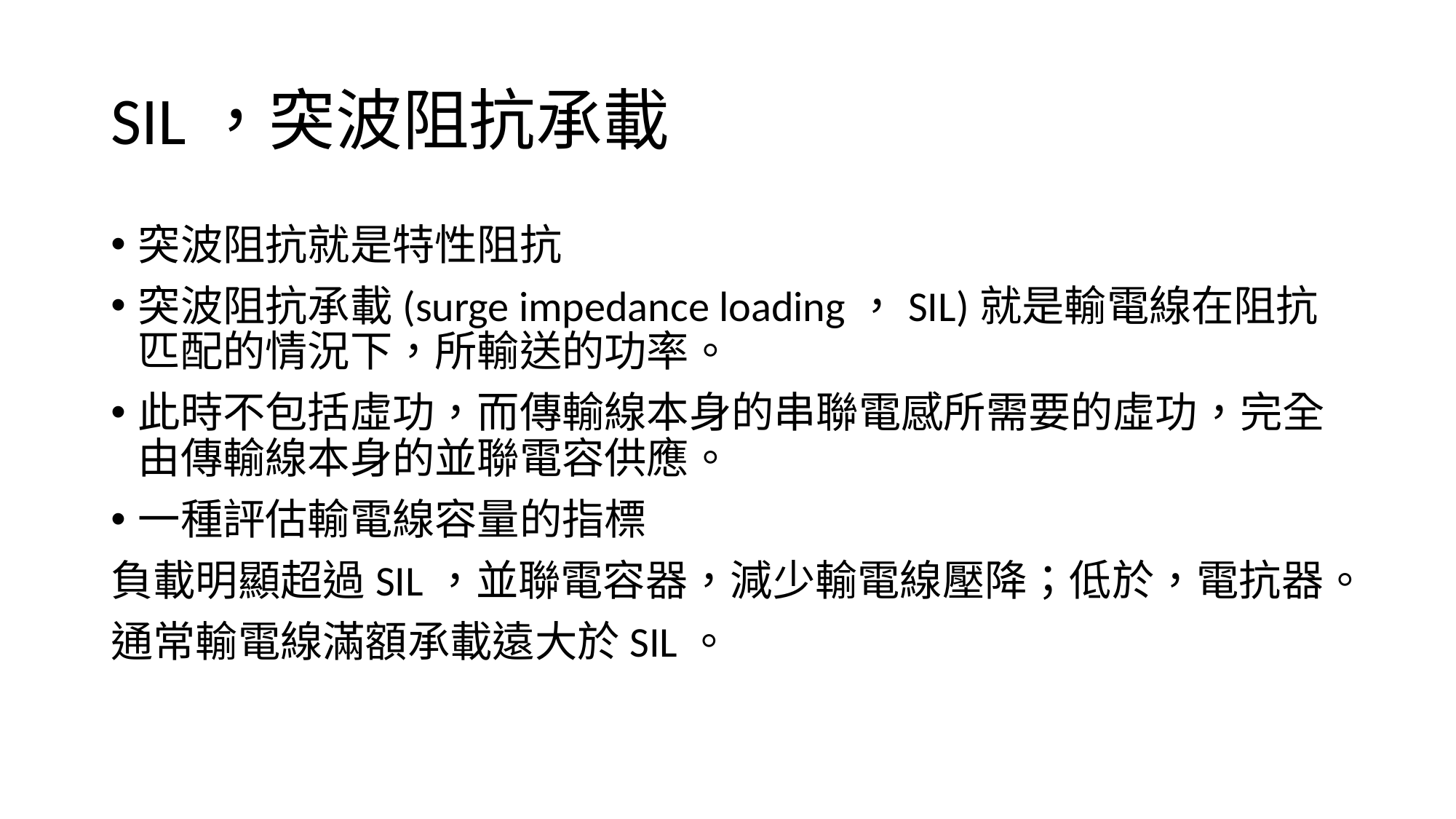

# SIL，突波阻抗承載
突波阻抗就是特性阻抗
突波阻抗承載(surge impedance loading，SIL)就是輸電線在阻抗匹配的情況下，所輸送的功率。
此時不包括虛功，而傳輸線本身的串聯電感所需要的虛功，完全由傳輸線本身的並聯電容供應。
一種評估輸電線容量的指標
負載明顯超過SIL，並聯電容器，減少輸電線壓降；低於，電抗器。
通常輸電線滿額承載遠大於SIL。